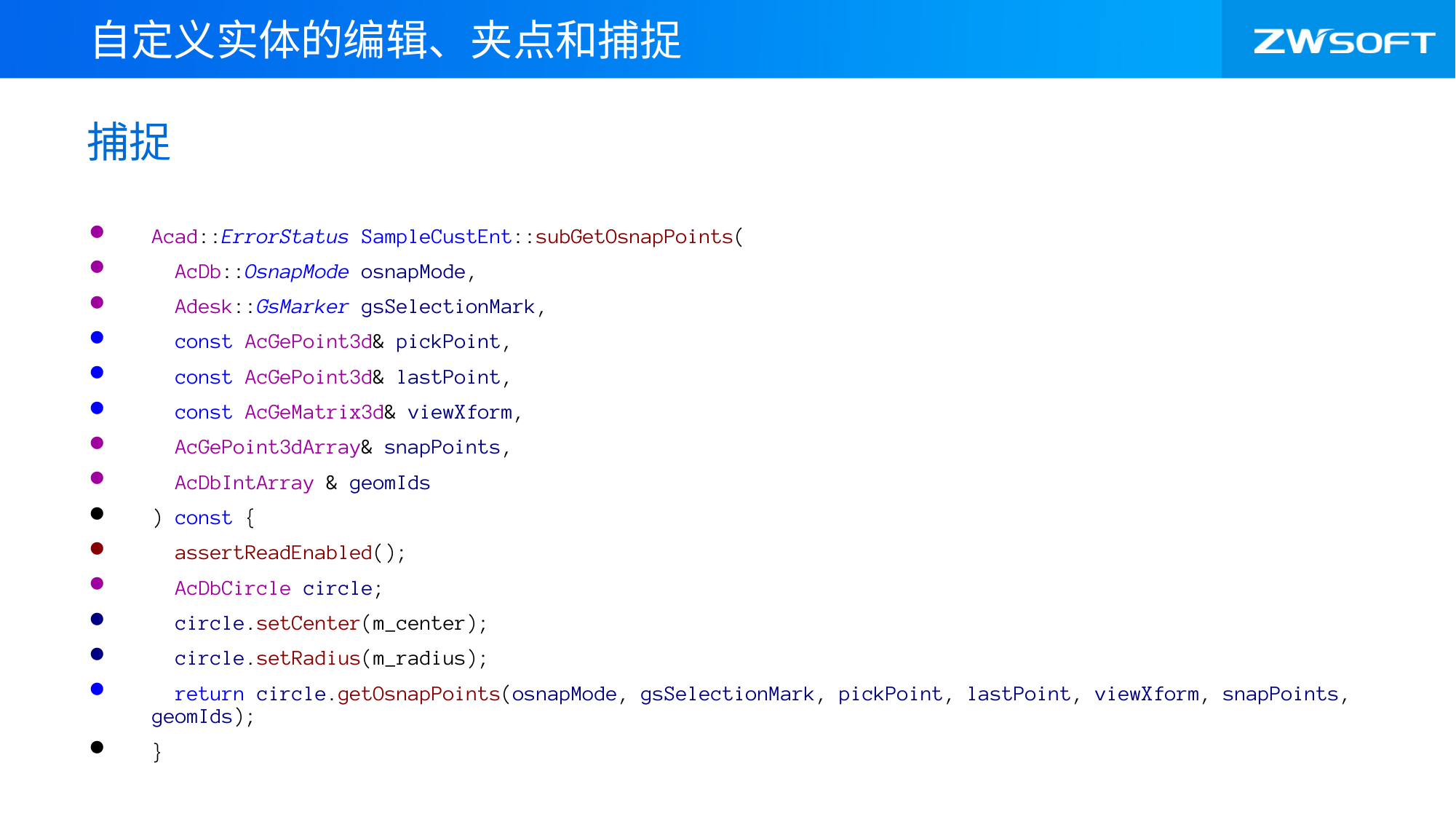

自定义实体的编辑、夹点和捕捉
# 捕捉
Acad::ErrorStatus SampleCustEnt::subGetOsnapPoints(
  AcDb::OsnapMode osnapMode,
  Adesk::GsMarker gsSelectionMark,
  const AcGePoint3d& pickPoint,
  const AcGePoint3d& lastPoint,
  const AcGeMatrix3d& viewXform,
  AcGePoint3dArray& snapPoints,
  AcDbIntArray & geomIds
) const {
  assertReadEnabled();
  AcDbCircle circle;
  circle.setCenter(m_center);
  circle.setRadius(m_radius);
  return circle.getOsnapPoints(osnapMode, gsSelectionMark, pickPoint, lastPoint, viewXform, snapPoints, geomIds);
}